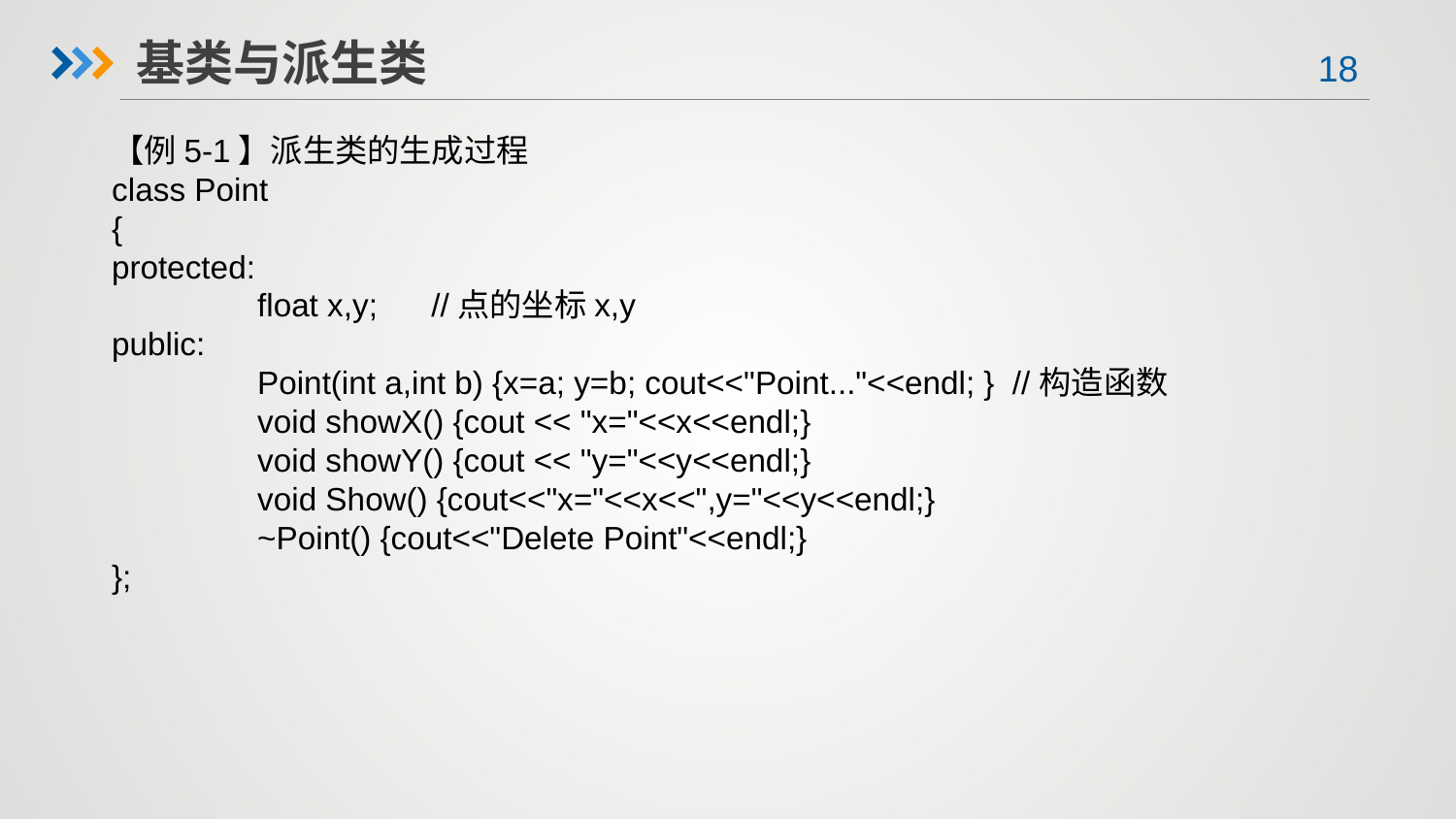

基类与派生类
【例5-1】派生类的生成过程
class Point
{
protected:
	float x,y;      //点的坐标x,y
public:
	Point(int a,int b) {x=a; y=b; cout<<"Point..."<<endl; }  //构造函数
	void showX() {cout << "x="<<x<<endl;}
	void showY() {cout << "y="<<y<<endl;}
	void Show() {cout<<"x="<<x<<",y="<<y<<endl;}
	~Point() {cout<<"Delete Point"<<endl;}
};